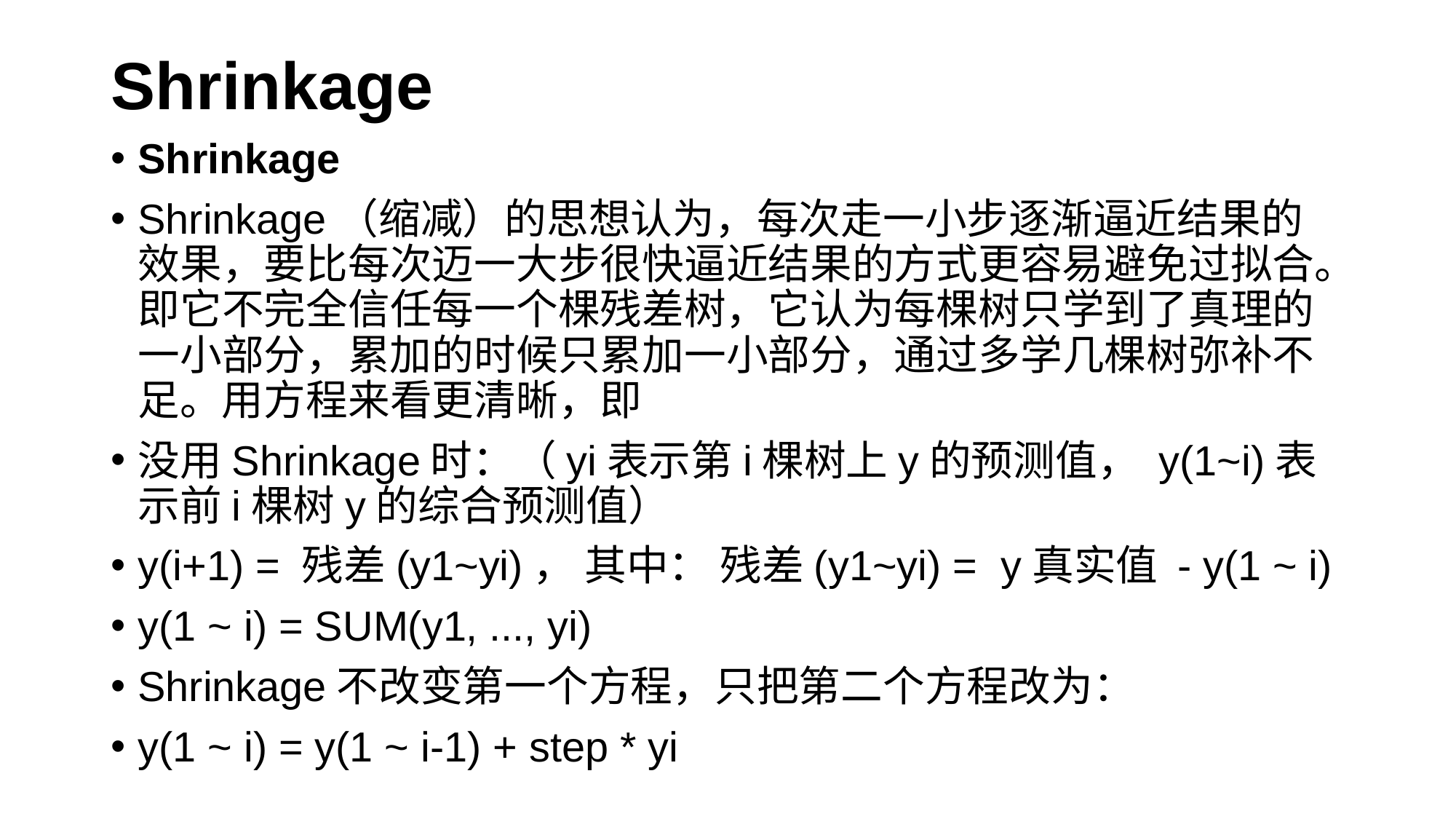

# Shrinkage
Shrinkage
Shrinkage（缩减）的思想认为，每次走一小步逐渐逼近结果的效果，要比每次迈一大步很快逼近结果的方式更容易避免过拟合。即它不完全信任每一个棵残差树，它认为每棵树只学到了真理的一小部分，累加的时候只累加一小部分，通过多学几棵树弥补不足。用方程来看更清晰，即
没用Shrinkage时：（yi表示第i棵树上y的预测值， y(1~i)表示前i棵树y的综合预测值）
y(i+1) = 残差(y1~yi)， 其中： 残差(y1~yi) =  y真实值 - y(1 ~ i)
y(1 ~ i) = SUM(y1, ..., yi)
Shrinkage不改变第一个方程，只把第二个方程改为：
y(1 ~ i) = y(1 ~ i-1) + step * yi